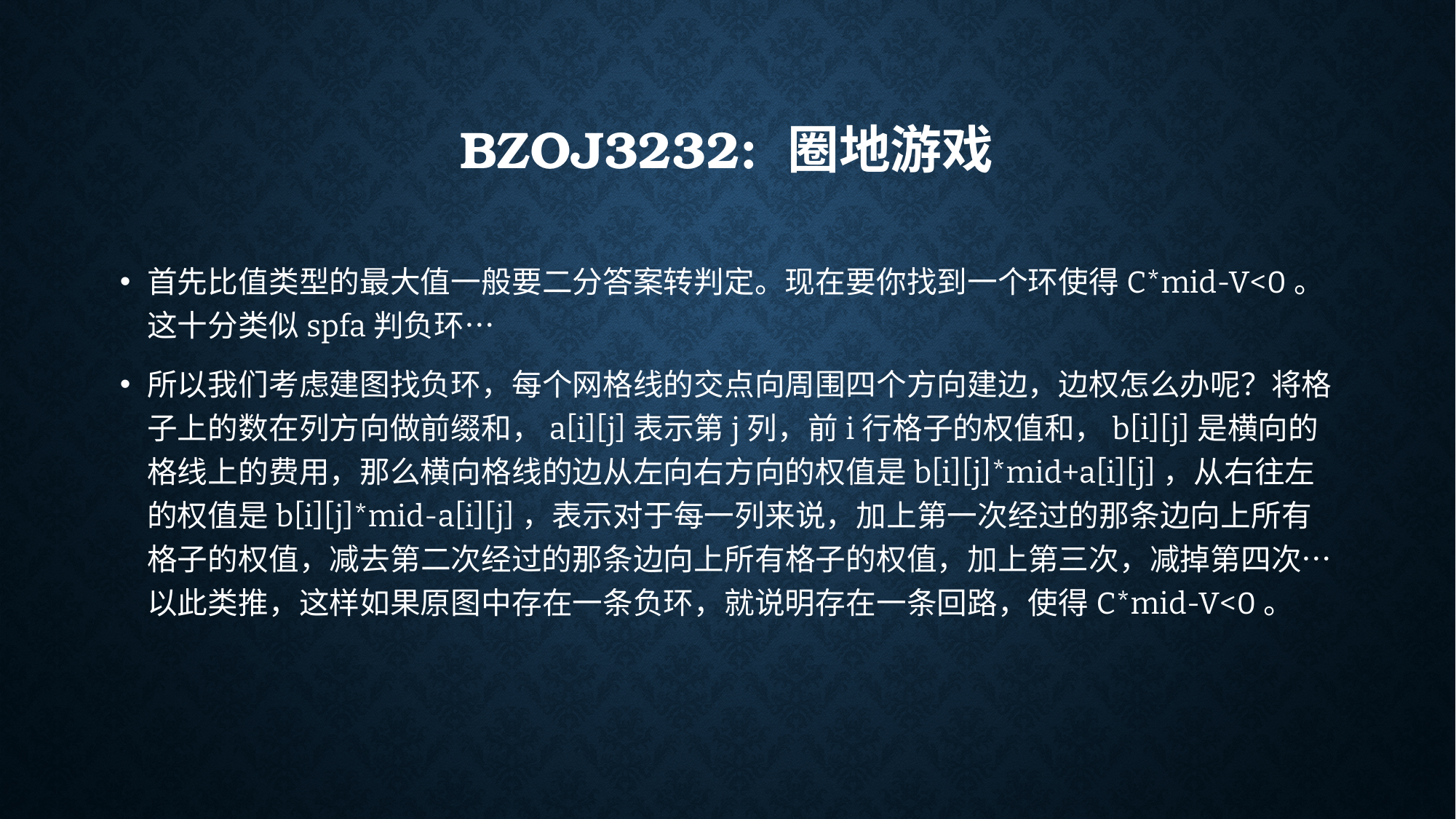

# BZOJ3232: 圈地游戏
首先比值类型的最大值一般要二分答案转判定。现在要你找到一个环使得C*mid-V<0。这十分类似spfa判负环…
所以我们考虑建图找负环，每个网格线的交点向周围四个方向建边，边权怎么办呢？将格子上的数在列方向做前缀和，a[i][j]表示第j列，前i行格子的权值和，b[i][j]是横向的格线上的费用，那么横向格线的边从左向右方向的权值是b[i][j]*mid+a[i][j]，从右往左的权值是b[i][j]*mid-a[i][j]，表示对于每一列来说，加上第一次经过的那条边向上所有格子的权值，减去第二次经过的那条边向上所有格子的权值，加上第三次，减掉第四次…以此类推，这样如果原图中存在一条负环，就说明存在一条回路，使得C*mid-V<0。